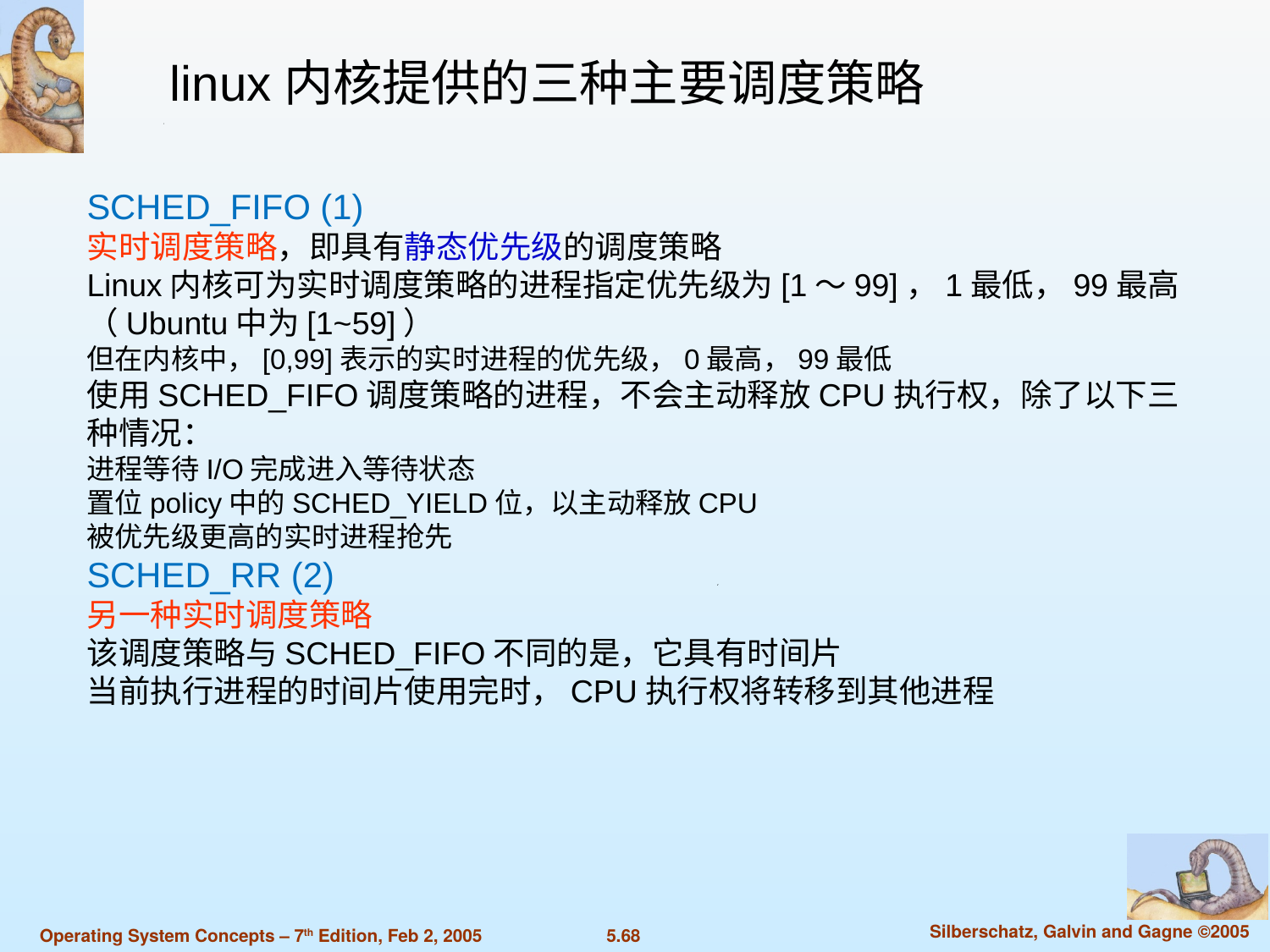

linux内核提供的三种主要调度策略
SCHED_FIFO (1)
实时调度策略，即具有静态优先级的调度策略
Linux内核可为实时调度策略的进程指定优先级为[1～99]，1最低，99最高（Ubuntu中为[1~59]）
但在内核中，[0,99]表示的实时进程的优先级，0最高，99最低
使用SCHED_FIFO调度策略的进程，不会主动释放CPU执行权，除了以下三种情况：
进程等待I/O完成进入等待状态
置位policy中的SCHED_YIELD位，以主动释放CPU
被优先级更高的实时进程抢先
SCHED_RR (2)
另一种实时调度策略
该调度策略与SCHED_FIFO不同的是，它具有时间片
当前执行进程的时间片使用完时，CPU执行权将转移到其他进程